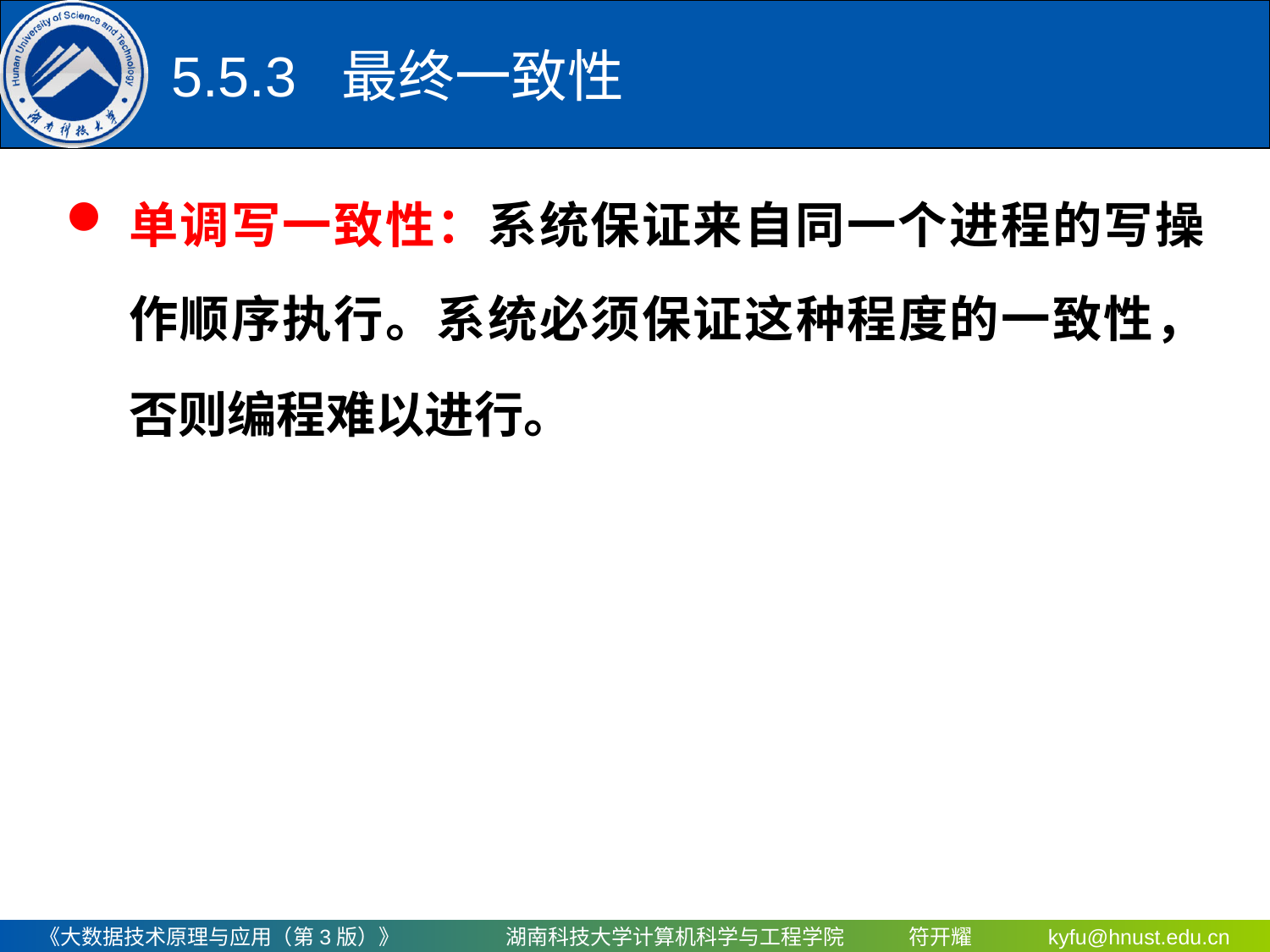

5.5.3  最终一致性
单调写一致性：系统保证来自同一个进程的写操作顺序执行。系统必须保证这种程度的一致性，否则编程难以进行。